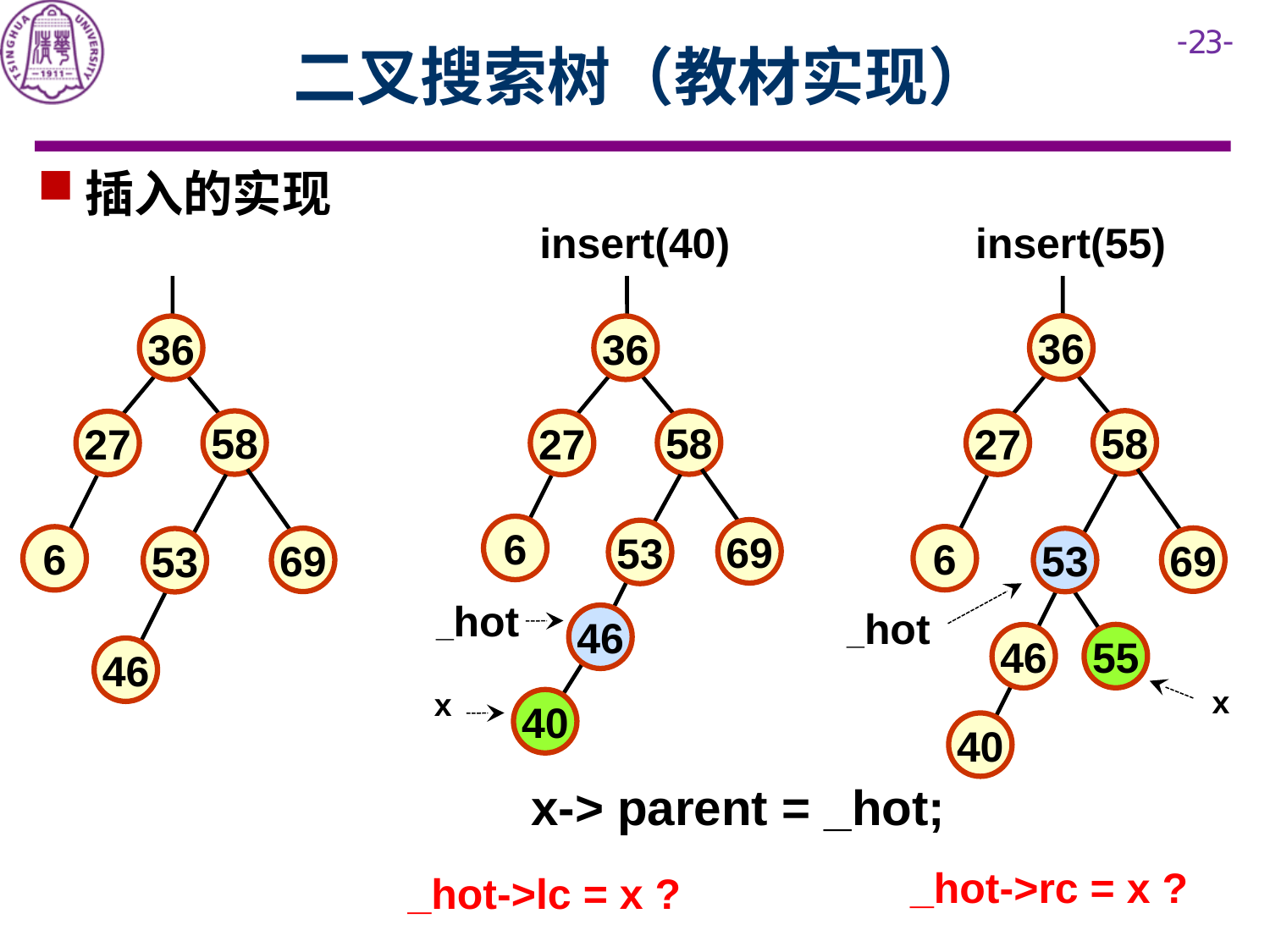

# 二叉搜索树（教材实现）
插入的实现
insert(55)
insert(40)

36

58
27

6
69
53

46
36
36

58
58
27
27

6
69
53
6
69
53

_hot
46
_hot
55
46

x
x
40
40
x-> parent = _hot;
_hot->rc = x ?
_hot->lc = x ?